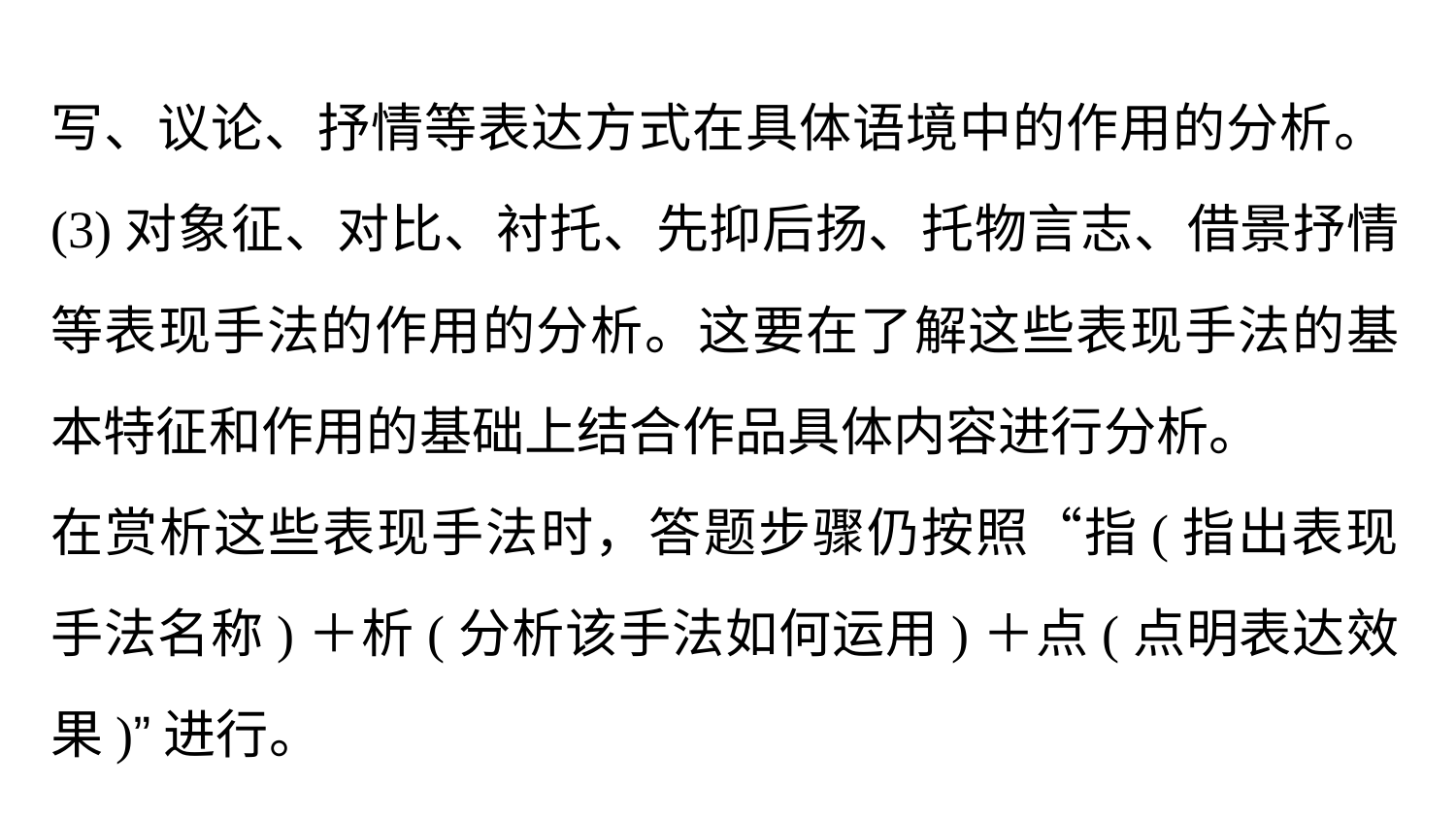

写、议论、抒情等表达方式在具体语境中的作用的分析。(3)对象征、对比、衬托、先抑后扬、托物言志、借景抒情等表现手法的作用的分析。这要在了解这些表现手法的基本特征和作用的基础上结合作品具体内容进行分析。
在赏析这些表现手法时，答题步骤仍按照“指(指出表现手法名称)＋析(分析该手法如何运用)＋点(点明表达效果)”进行。